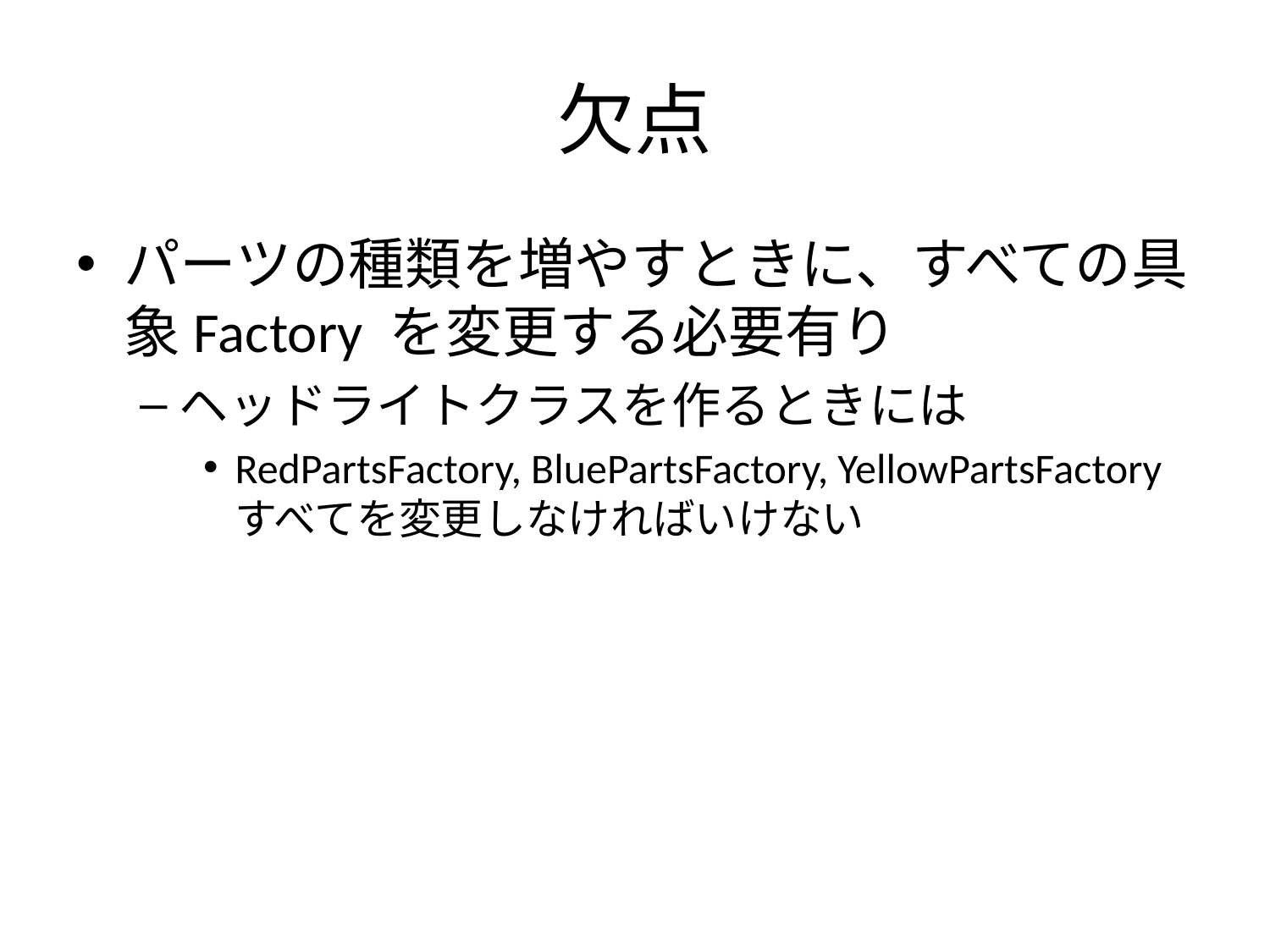

# 欠点
パーツの種類を増やすときに、すべての具象Factory を変更する必要有り
ヘッドライトクラスを作るときには
RedPartsFactory, BluePartsFactory, YellowPartsFactory すべてを変更しなければいけない